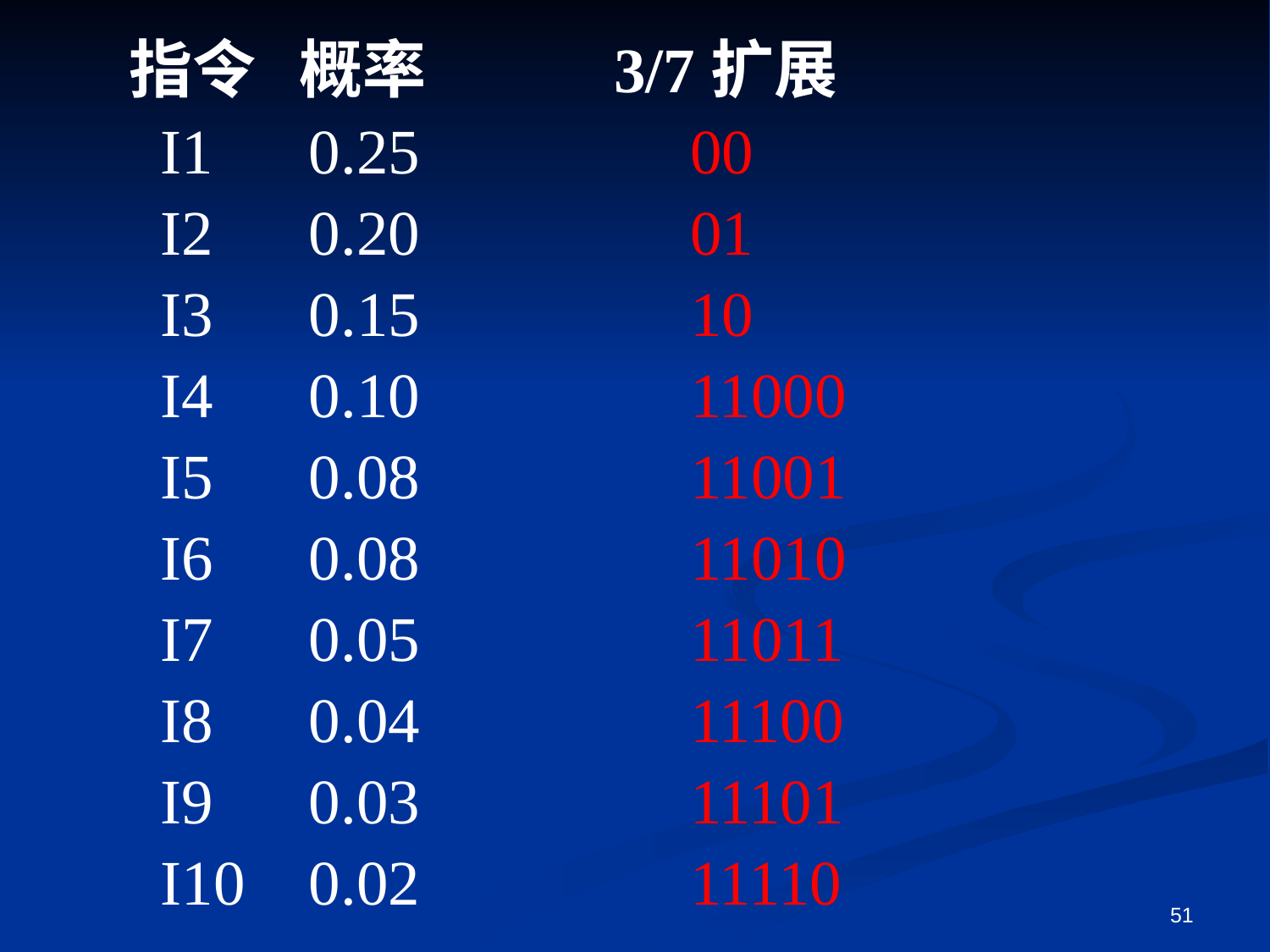

指令   概率            3/7扩展
  I1      0.25                 00
  I2      0.20                 01
  I3      0.15                 10
  I4      0.10                 11000
  I5      0.08                 11001
  I6      0.08                 11010
  I7      0.05                 11011
  I8      0.04                 11100
  I9      0.03                 11101
  I10    0.02                 11110
51